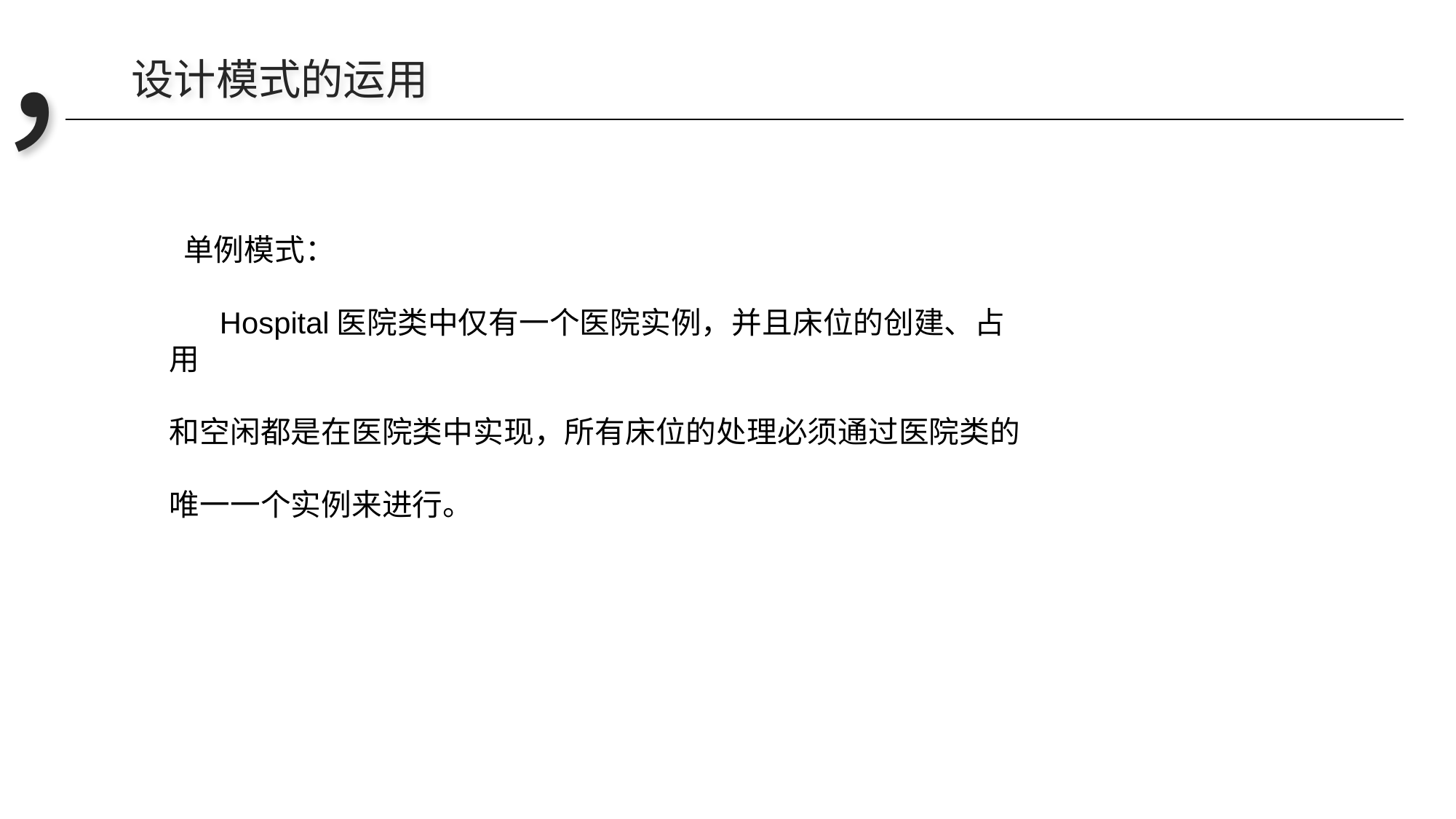

，
设计模式的运用
 单例模式：

      Hospital医院类中仅有一个医院实例，并且床位的创建、占用

和空闲都是在医院类中实现，所有床位的处理必须通过医院类的

唯一一个实例来进行。